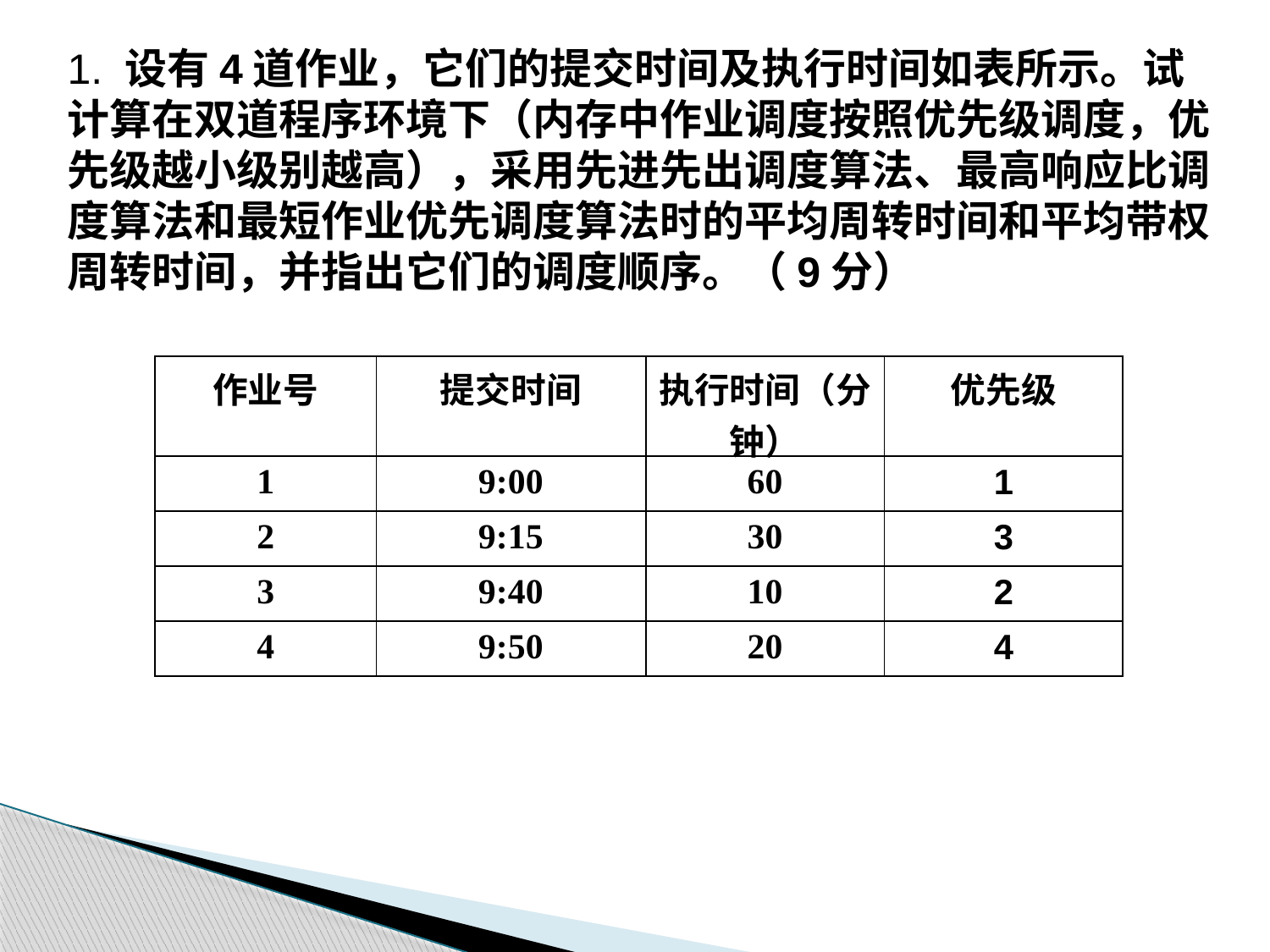

1. 设有4道作业，它们的提交时间及执行时间如表所示。试计算在双道程序环境下（内存中作业调度按照优先级调度，优先级越小级别越高），采用先进先出调度算法、最高响应比调度算法和最短作业优先调度算法时的平均周转时间和平均带权周转时间，并指出它们的调度顺序。（9分）

| 作业号 | 提交时间 | 执行时间（分钟） | 优先级 |
| --- | --- | --- | --- |
| 1 | 9:00 | 60 | 1 |
| 2 | 9:15 | 30 | 3 |
| 3 | 9:40 | 10 | 2 |
| 4 | 9:50 | 20 | 4 |